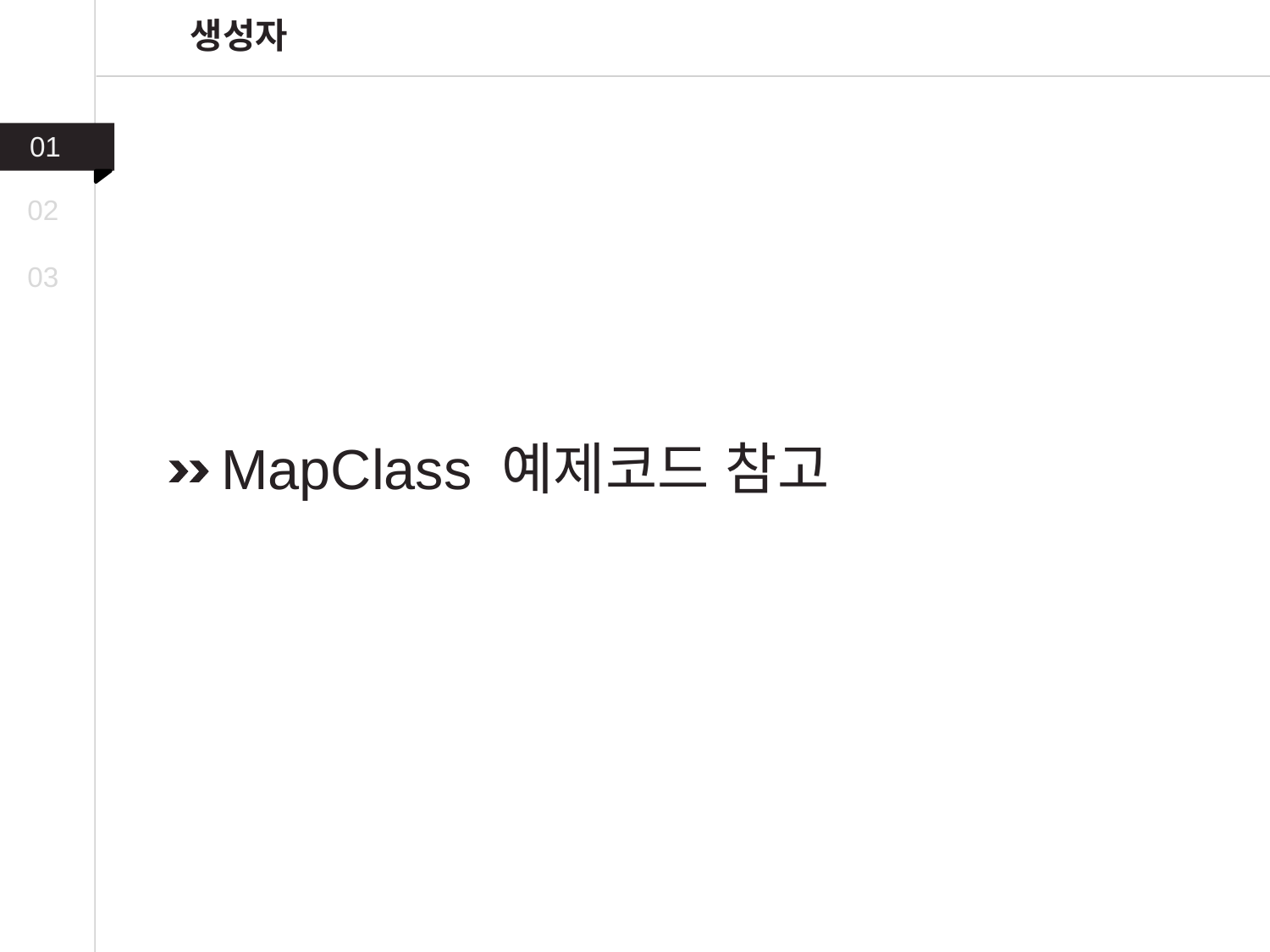

생성자
01

02
03
MapClass 예제코드 참고